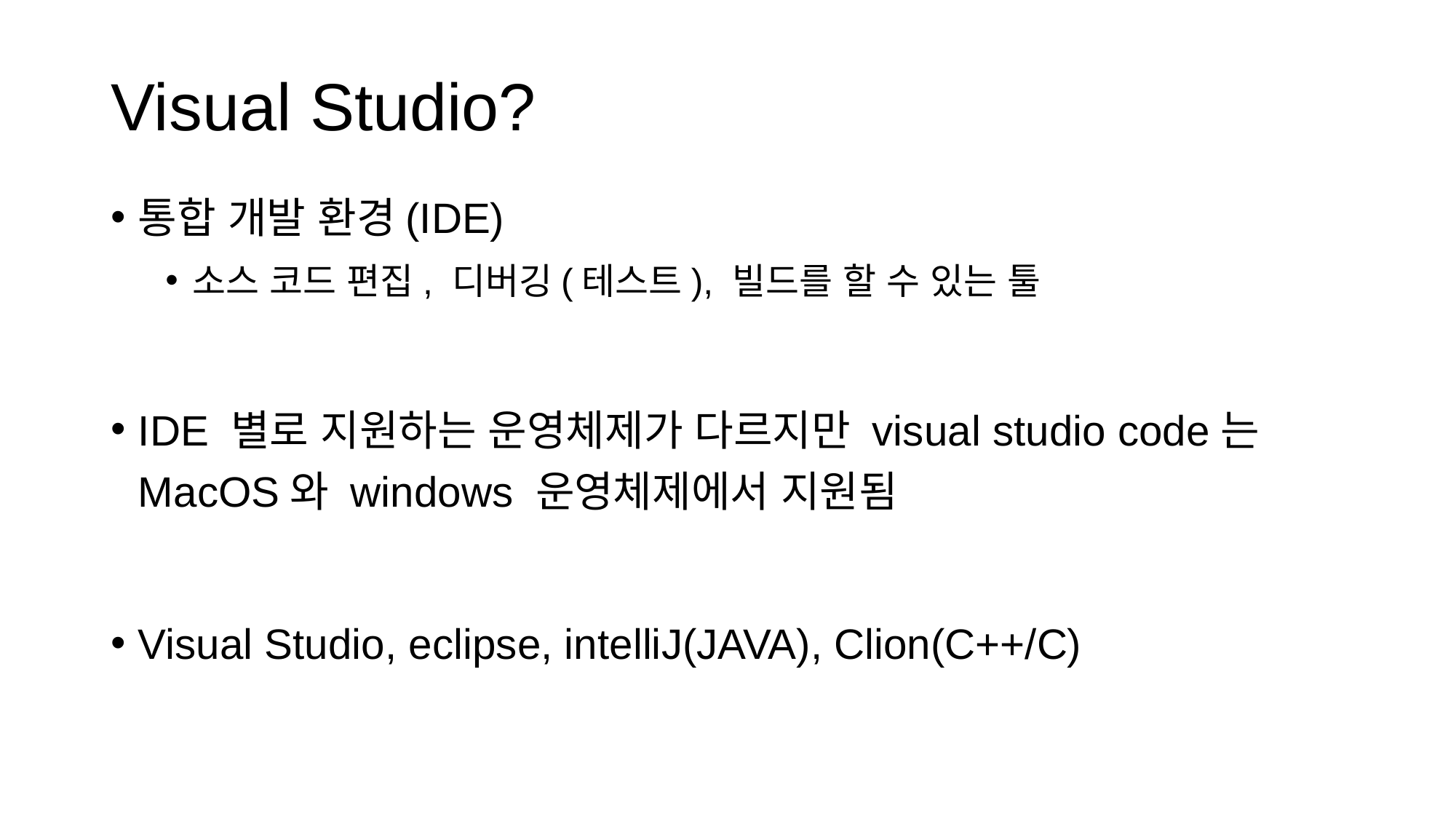

# Visual Studio?
통합 개발 환경(IDE)
소스 코드 편집, 디버깅(테스트), 빌드를 할 수 있는 툴

IDE 별로 지원하는 운영체제가 다르지만 visual studio code는 MacOS와 windows 운영체제에서 지원됨

Visual Studio, eclipse, intelliJ(JAVA), Clion(C++/C)